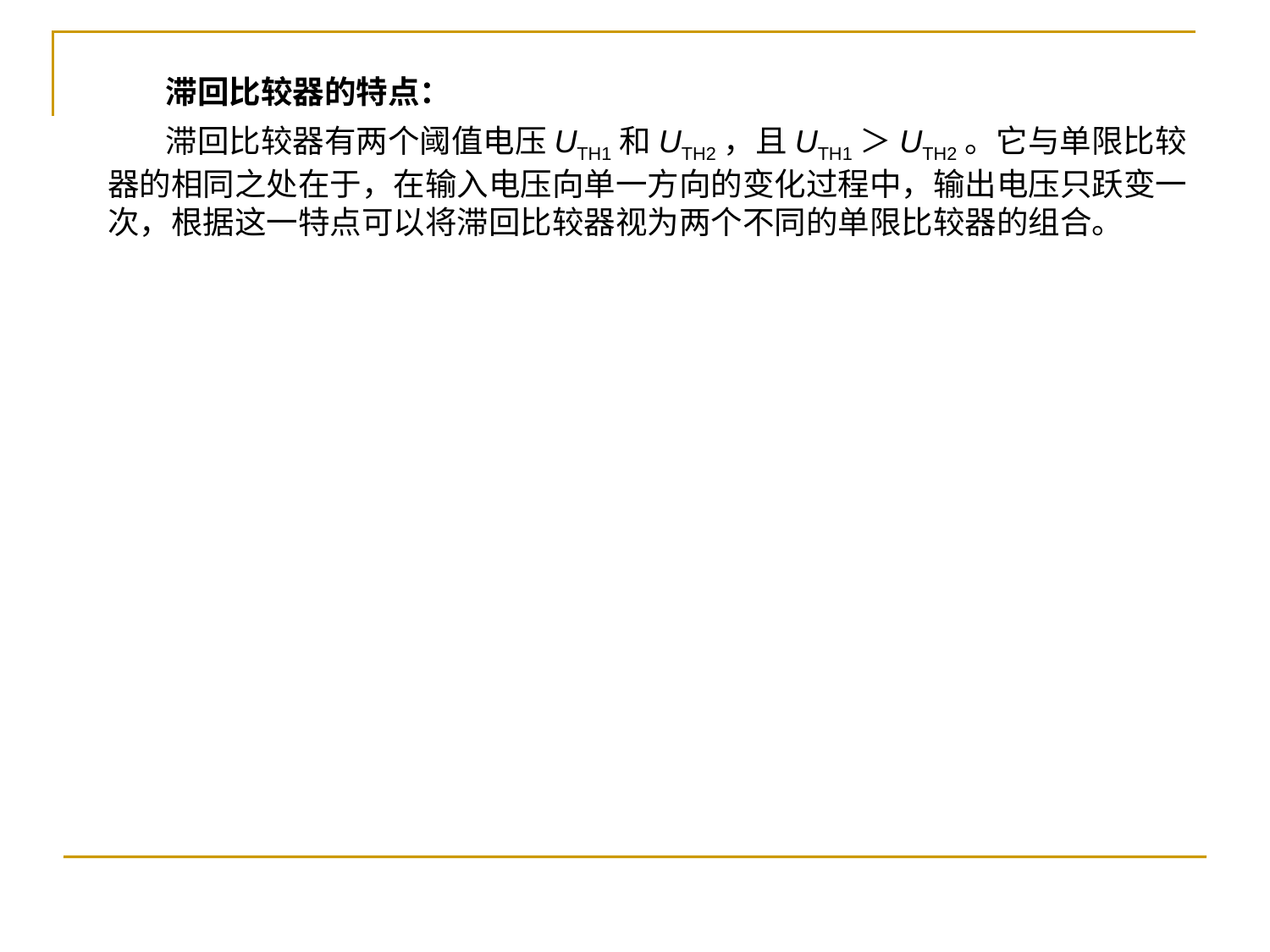

滞回比较器的特点：
       滞回比较器有两个阈值电压UTH1和UTH2，且UTH1＞UTH2。它与单限比较器的相同之处在于，在输入电压向单一方向的变化过程中，输出电压只跃变一次，根据这一特点可以将滞回比较器视为两个不同的单限比较器的组合。